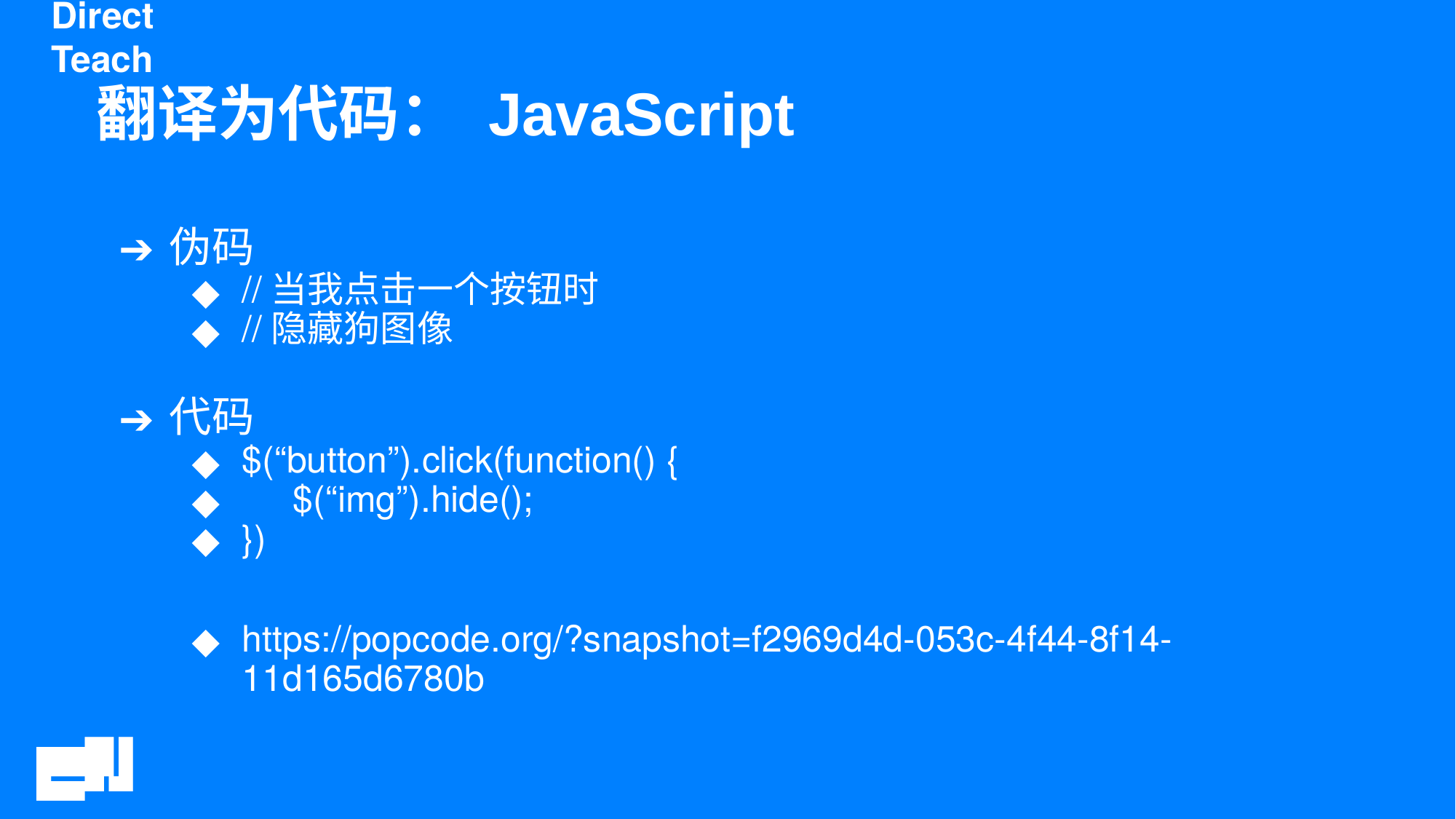

# 翻译为代码： JavaScript
伪码
//当我点击一个按钮时
//隐藏狗图像

代码
$(“button”).click(function() {
     $(“img”).hide();
})

https://popcode.org/?snapshot=f2969d4d-053c-4f44-8f14-11d165d6780b